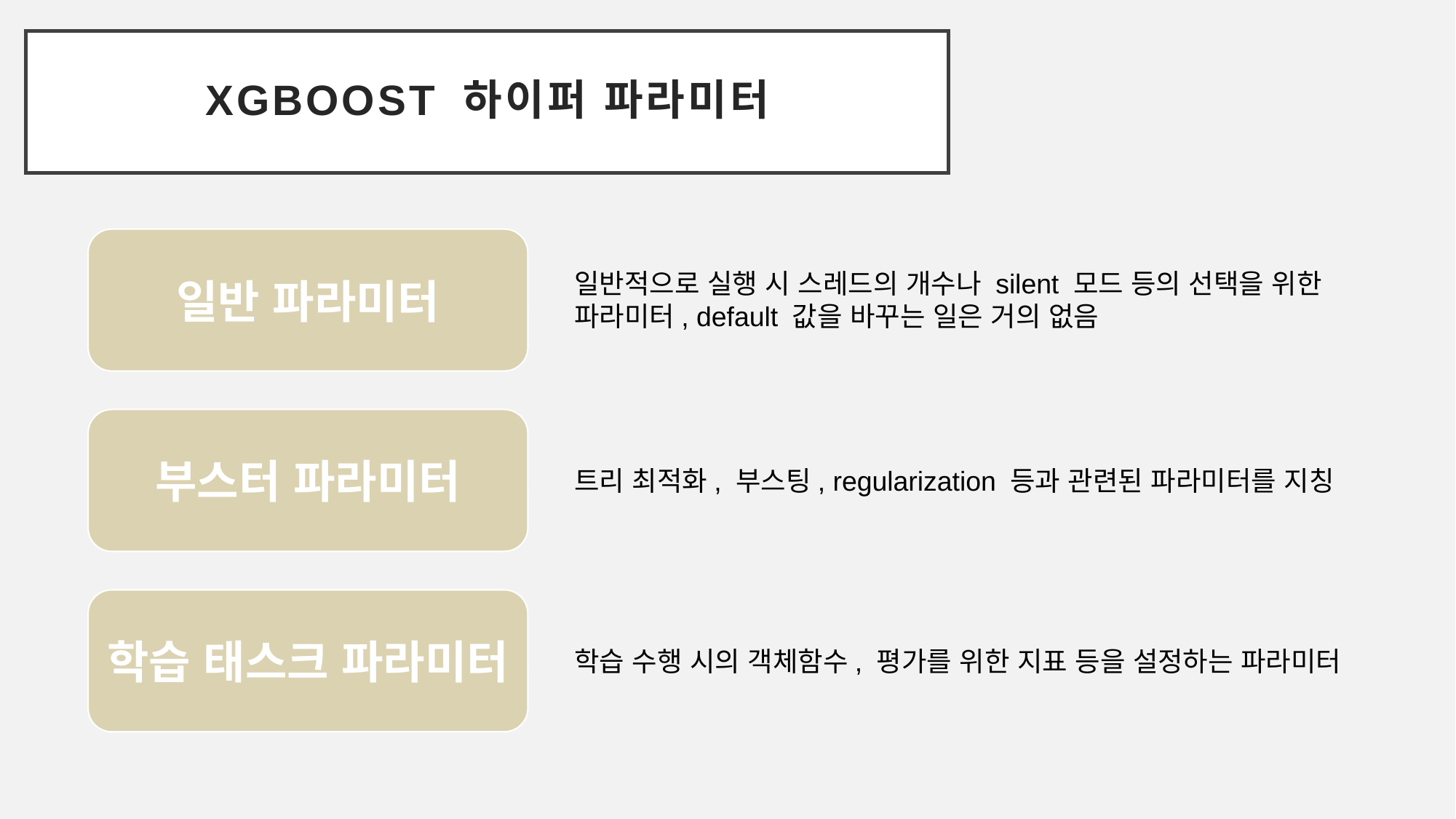

XGBoost 하이퍼 파라미터
일반 파라미터
일반적으로 실행 시 스레드의 개수나 silent 모드 등의 선택을 위한 파라미터, default 값을 바꾸는 일은 거의 없음
부스터 파라미터
트리 최적화, 부스팅, regularization 등과 관련된 파라미터를 지칭
학습 태스크 파라미터
학습 수행 시의 객체함수, 평가를 위한 지표 등을 설정하는 파라미터